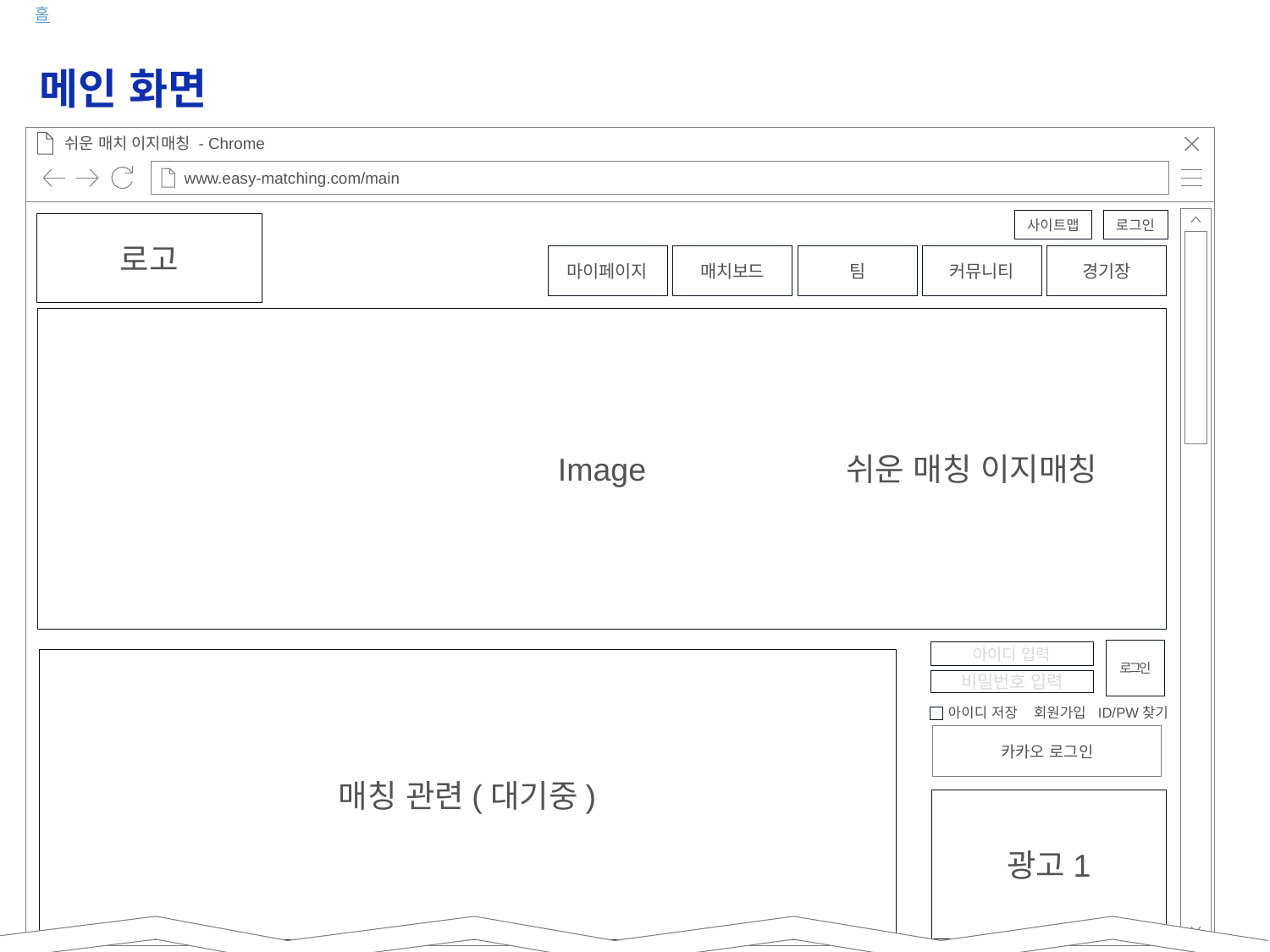

홈
메인 화면
     쉬운 매치 이지매칭 - Chrome

www.easy-matching.com/main

사이트맵
로그인
로고
마이페이지
매치보드
팀
커뮤니티
경기장
Image		   쉬운 매칭 이지매칭
로그인
아이디 입력
매칭 관련(대기중)
비밀번호 입력
회원가입
ID/PW찾기
아이디 저장

광고1

카카오 로그인